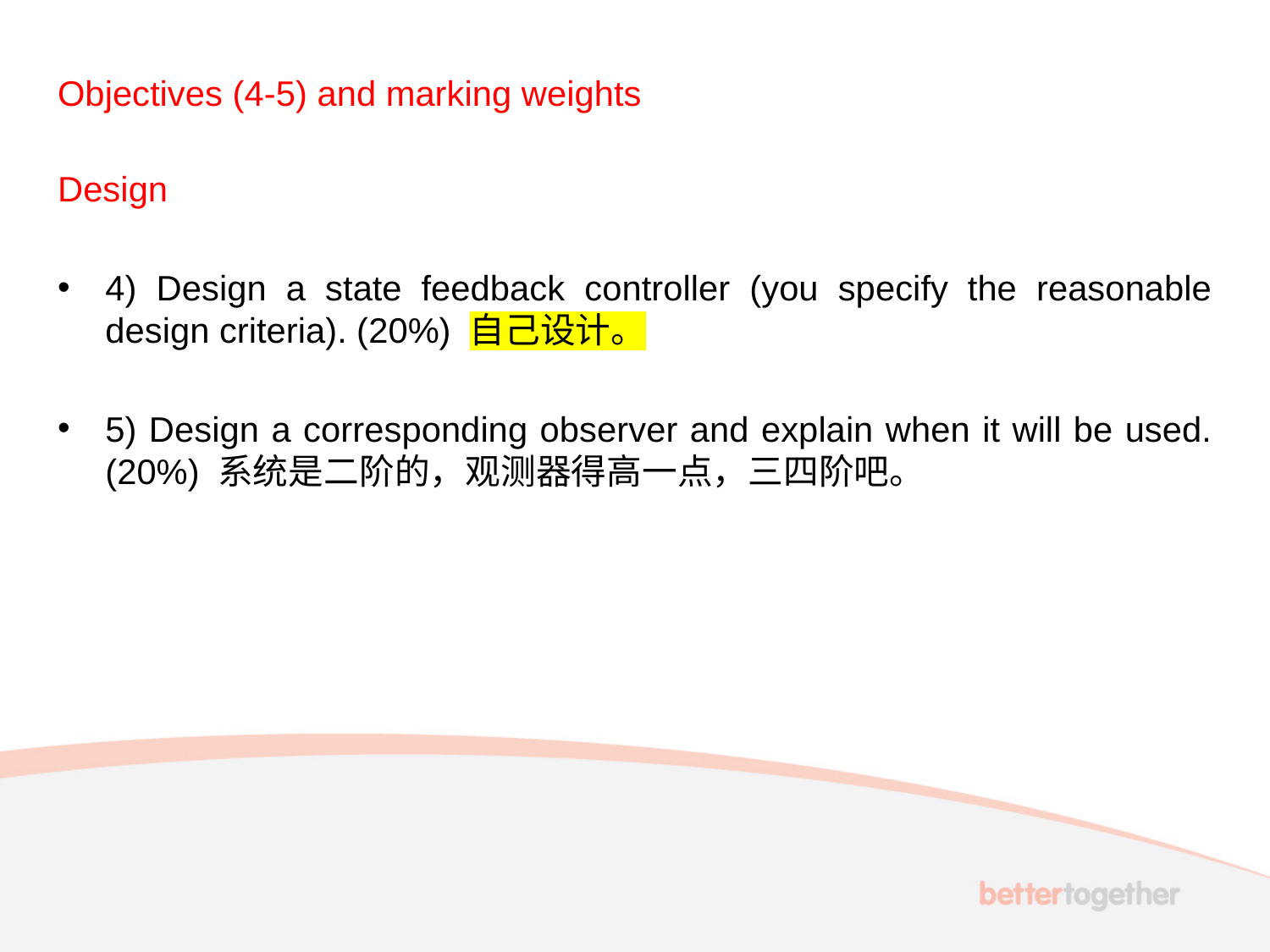

# Objectives (4-5) and marking weights
Design

4) Design a state feedback controller (you specify the reasonable design criteria). (20%) 自己设计。

5) Design a corresponding observer and explain when it will be used. (20%) 系统是二阶的，观测器得高一点，三四阶吧。